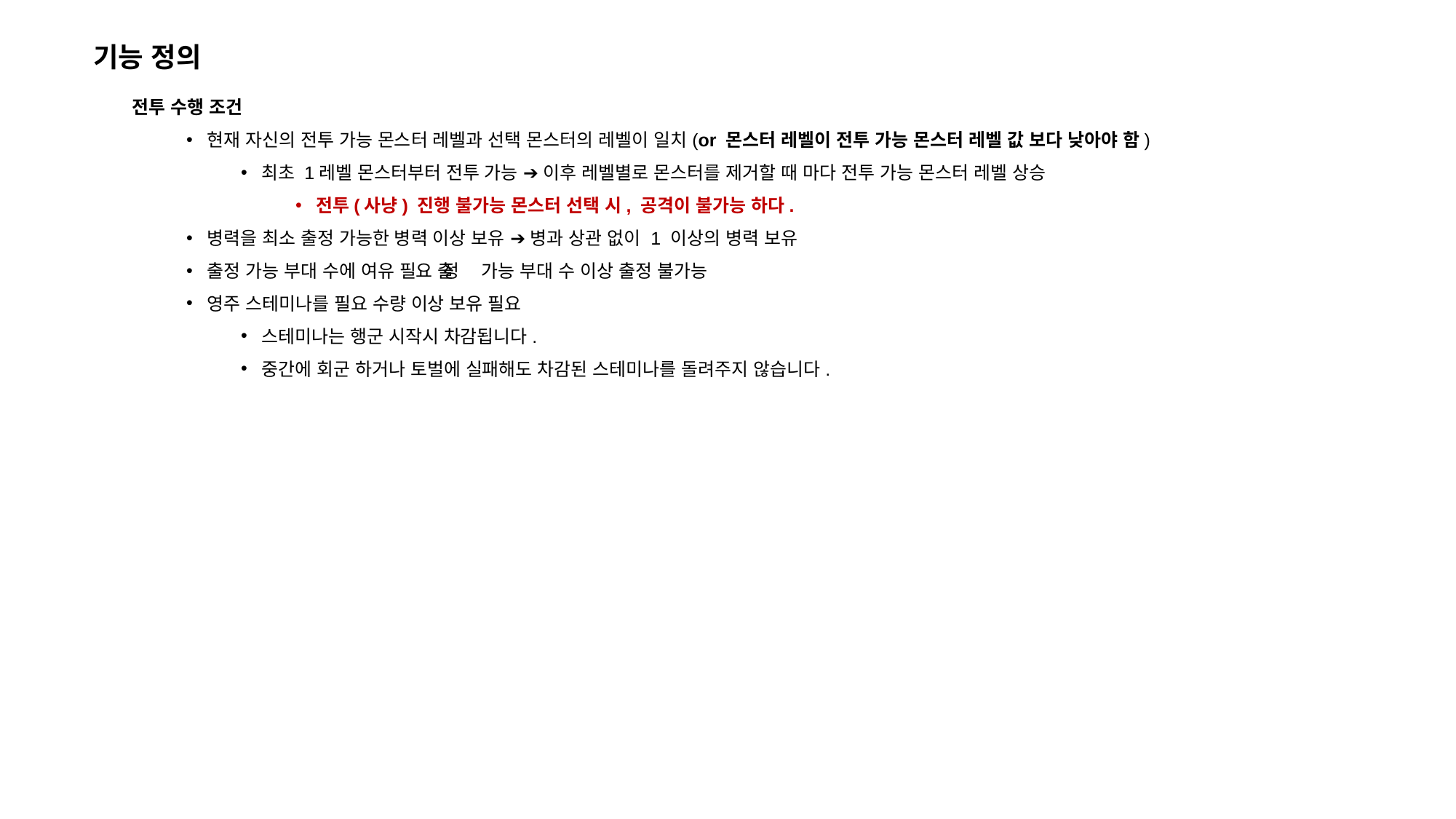

기능 정의
전투 수행 조건
현재 자신의 전투 가능 몬스터 레벨과 선택 몬스터의 레벨이 일치(or 몬스터 레벨이 전투 가능 몬스터 레벨 값 보다 낮아야 함)
최초 1레벨 몬스터부터 전투 가능 ➔ 이후 레벨별로 몬스터를 제거할 때 마다 전투 가능 몬스터 레벨 상승
전투(사냥) 진행 불가능 몬스터 선택 시, 공격이 불가능 하다.
병력을 최소 출정 가능한 병력 이상 보유 ➔ 병과 상관 없이 1 이상의 병력 보유
출정 가능 부대 수에 여유 필요 ➔ 출정 가능 부대 수 이상 출정 불가능
영주 스테미나를 필요 수량 이상 보유 필요
스테미나는 행군 시작시 차감됩니다.
중간에 회군 하거나 토벌에 실패해도 차감된 스테미나를 돌려주지 않습니다.